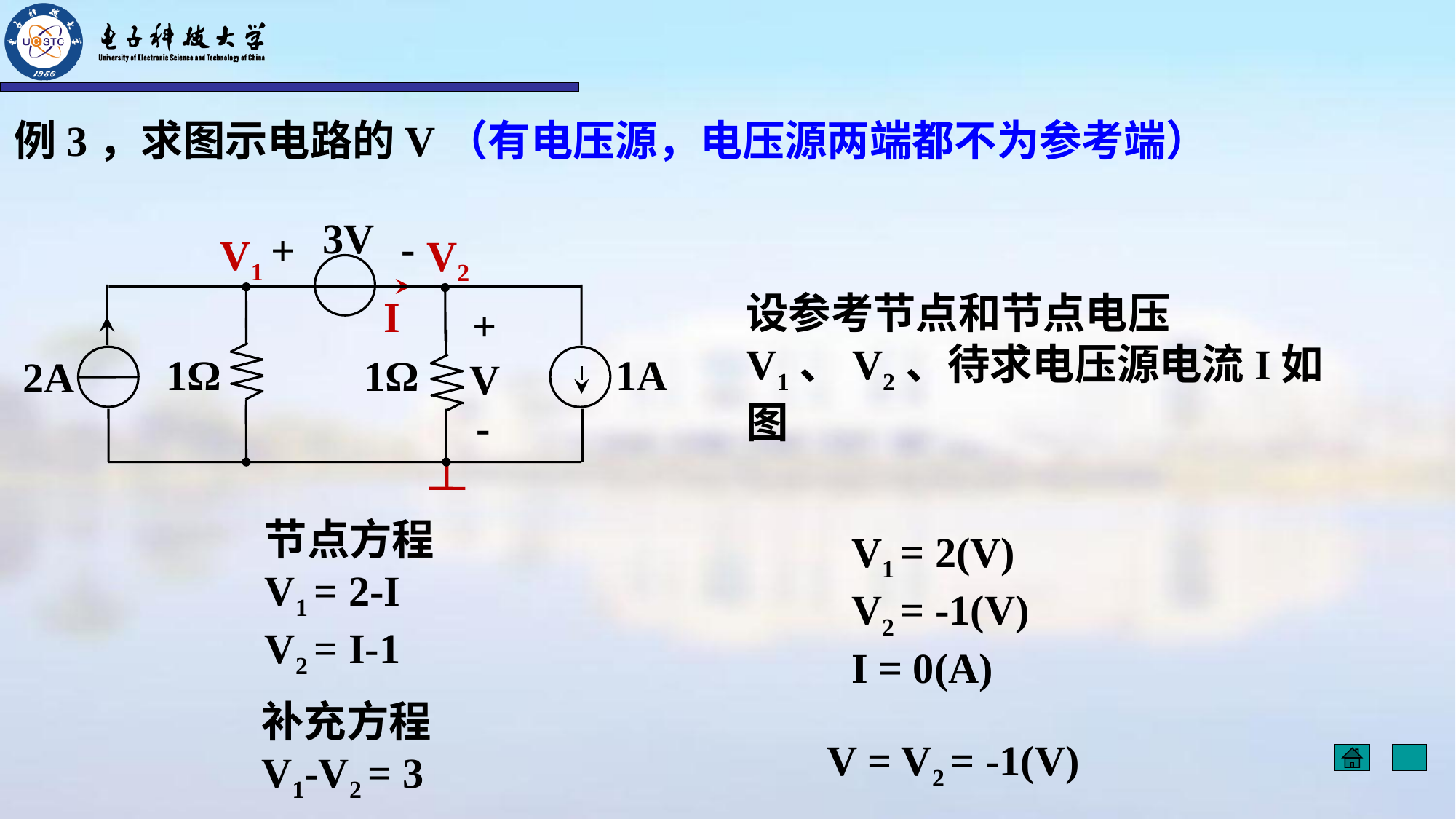

例3，求图示电路的V（有电压源，电压源两端都不为参考端）

3V
-
+

+

1Ω
1A
1Ω
2A
V
-

V1
V2

I
设参考节点和节点电压V1、V2、待求电压源电流I如图

节点方程
V1 = 2-I
V2 = I-1
V1 = 2(V)
V2 = -1(V)
I = 0(A)
补充方程
V1-V2 = 3
V = V2 = -1(V)